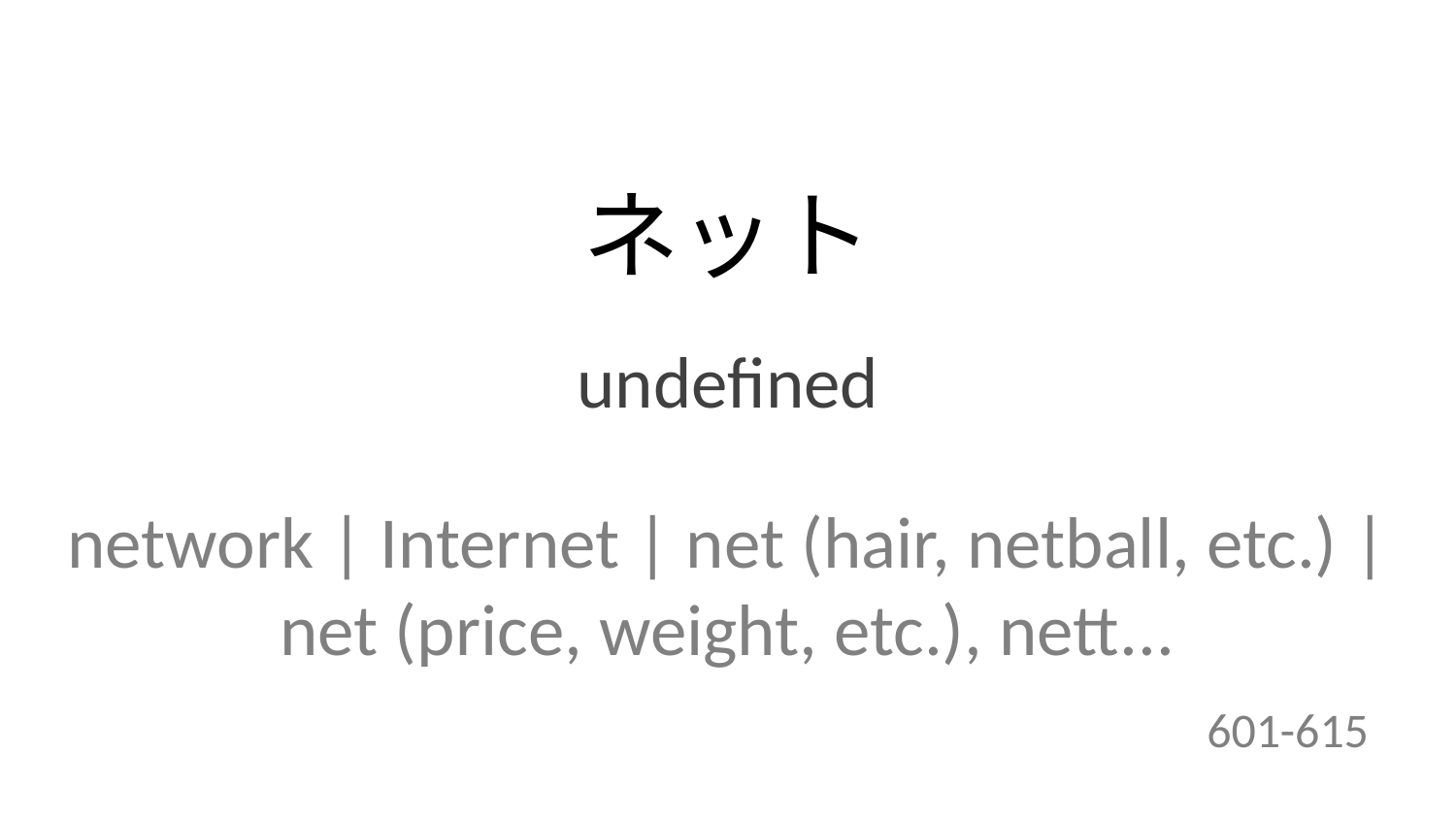

ネット

undefined
network | Internet | net (hair, netball, etc.) | net (price, weight, etc.), nett...
601-615